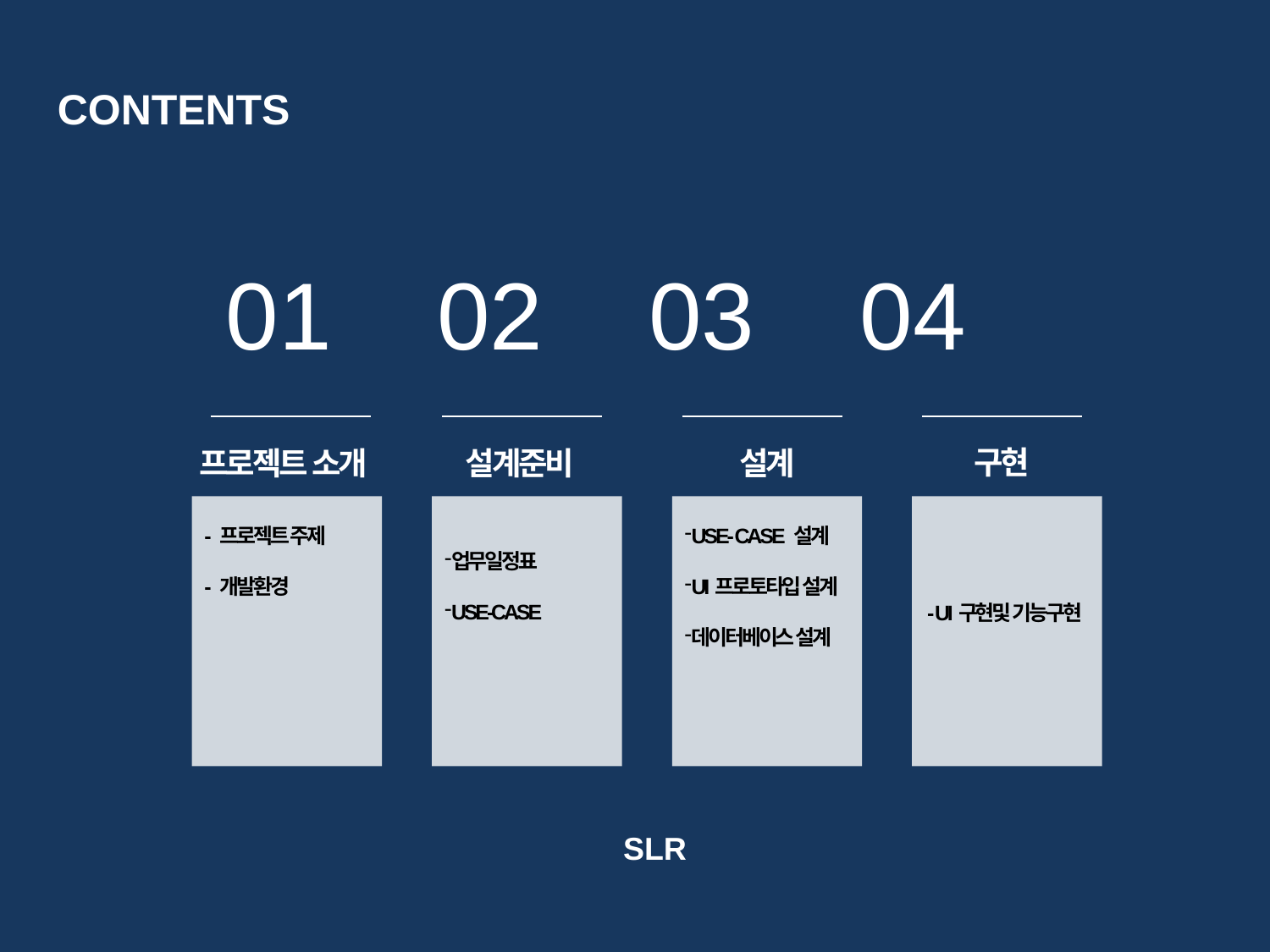

CONTENTS
01    02    03    04
구현
프로젝트 소개
설계준비
설계

- 프로젝트 주제

- 개발환경

업무일정표

USE-CASE

USE- CASE 설계

UI프로토타입 설계

데이터베이스 설계
- UI구현및 기능구현
SLR